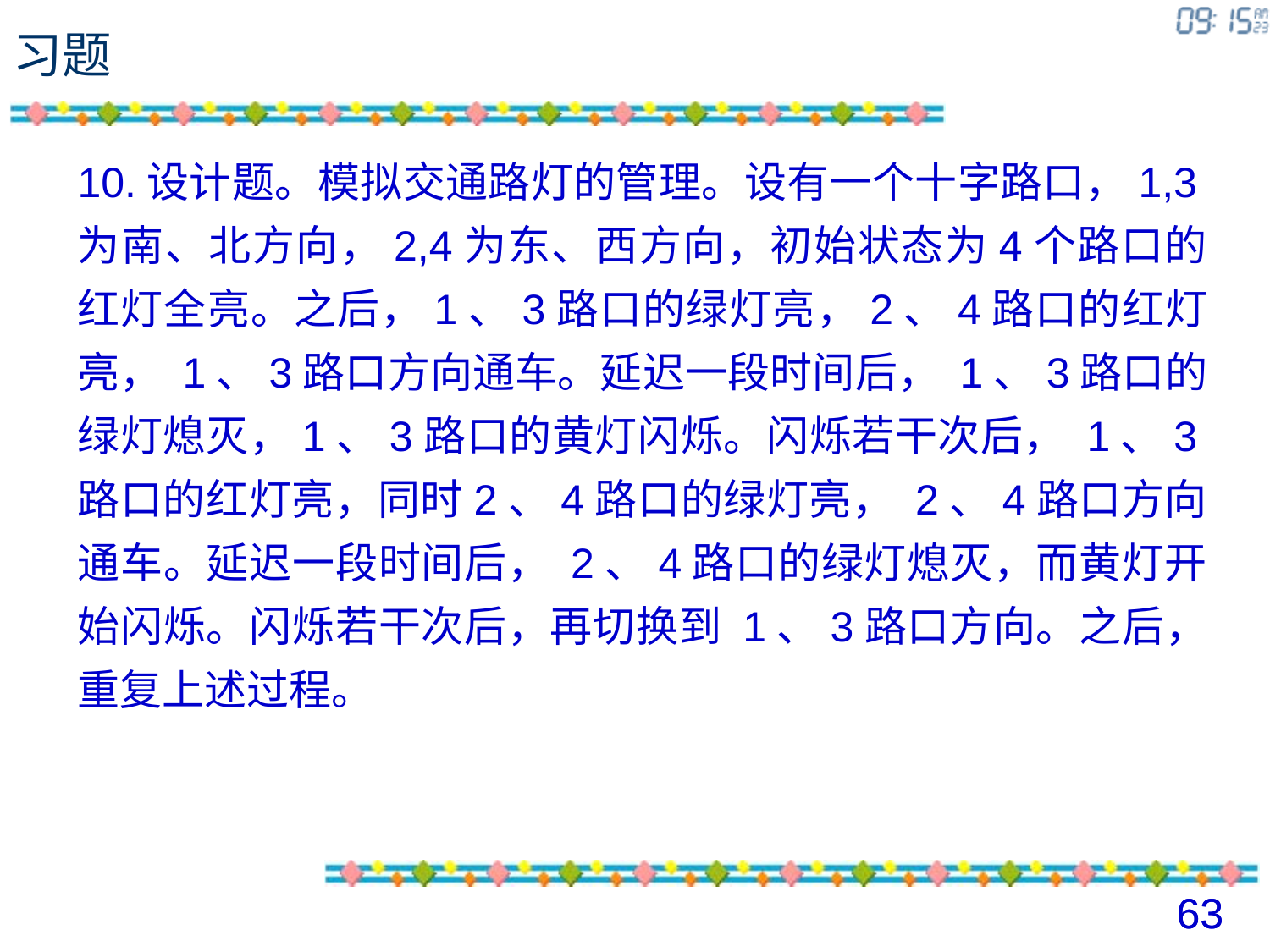

# 习题
10.设计题。模拟交通路灯的管理。设有一个十字路口，1,3为南、北方向，2,4为东、西方向，初始状态为4个路口的红灯全亮。之后，1、3路口的绿灯亮，2、4路口的红灯亮， 1、3路口方向通车。延迟一段时间后， 1、3路口的绿灯熄灭，1、3路口的黄灯闪烁。闪烁若干次后， 1、3路口的红灯亮，同时2、4路口的绿灯亮， 2、4路口方向通车。延迟一段时间后， 2、4路口的绿灯熄灭，而黄灯开始闪烁。闪烁若干次后，再切换到 1、3路口方向。之后，重复上述过程。